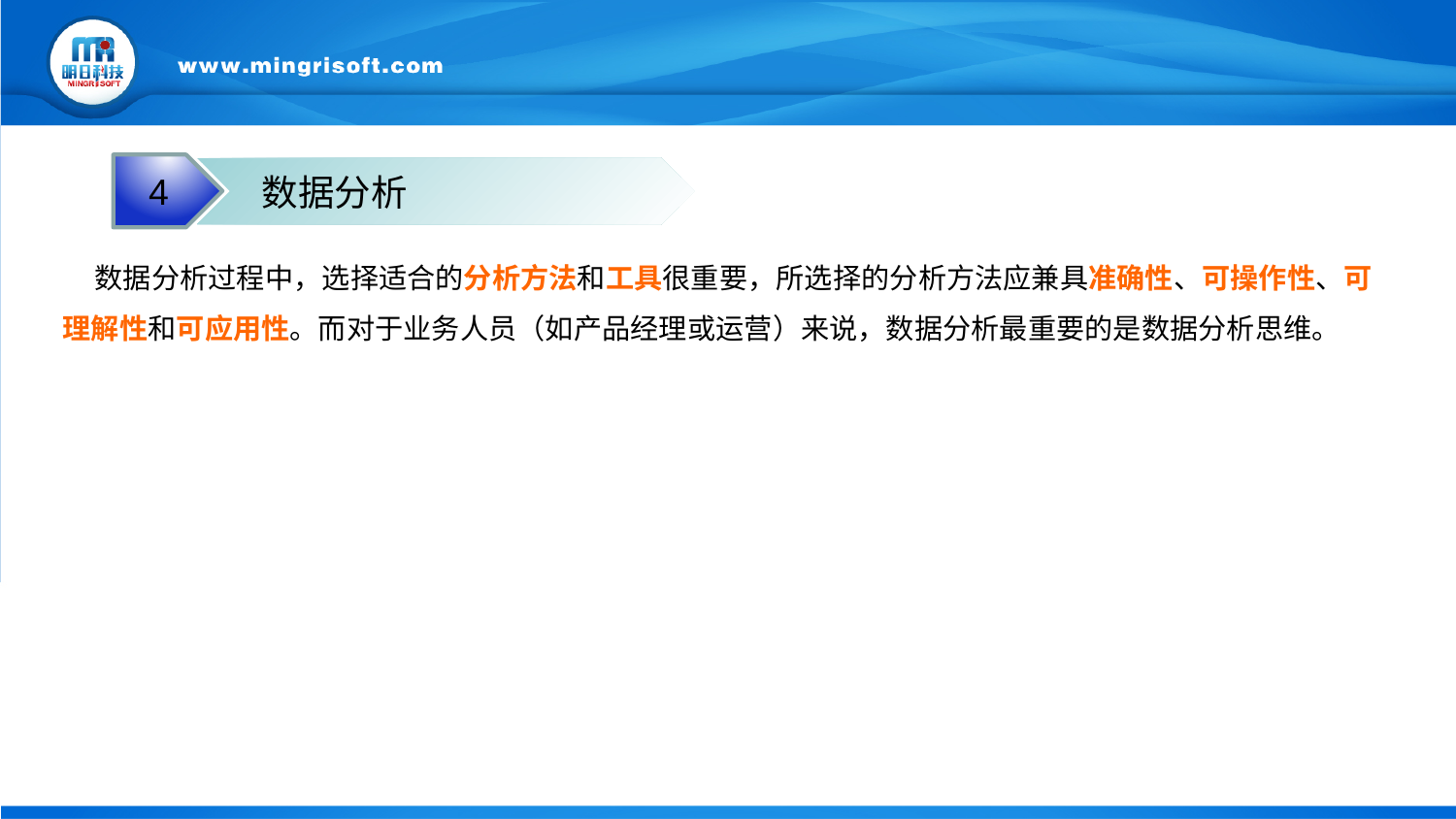

4
 数据分析
    数据分析过程中，选择适合的分析方法和工具很重要，所选择的分析方法应兼具准确性、可操作性、可理解性和可应用性。而对于业务人员（如产品经理或运营）来说，数据分析最重要的是数据分析思维。